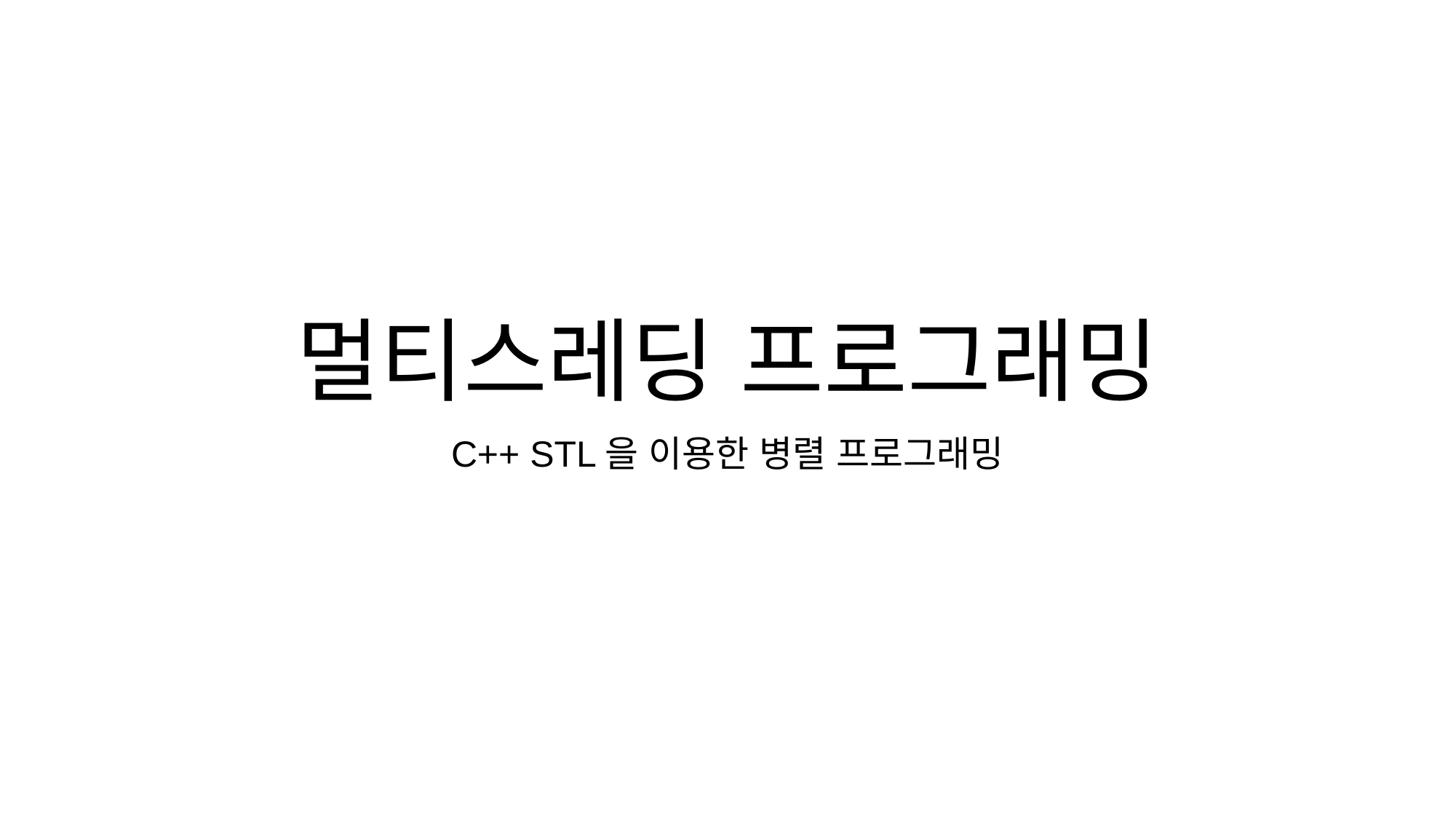

# 멀티스레딩 프로그래밍
C++ STL을 이용한 병렬 프로그래밍